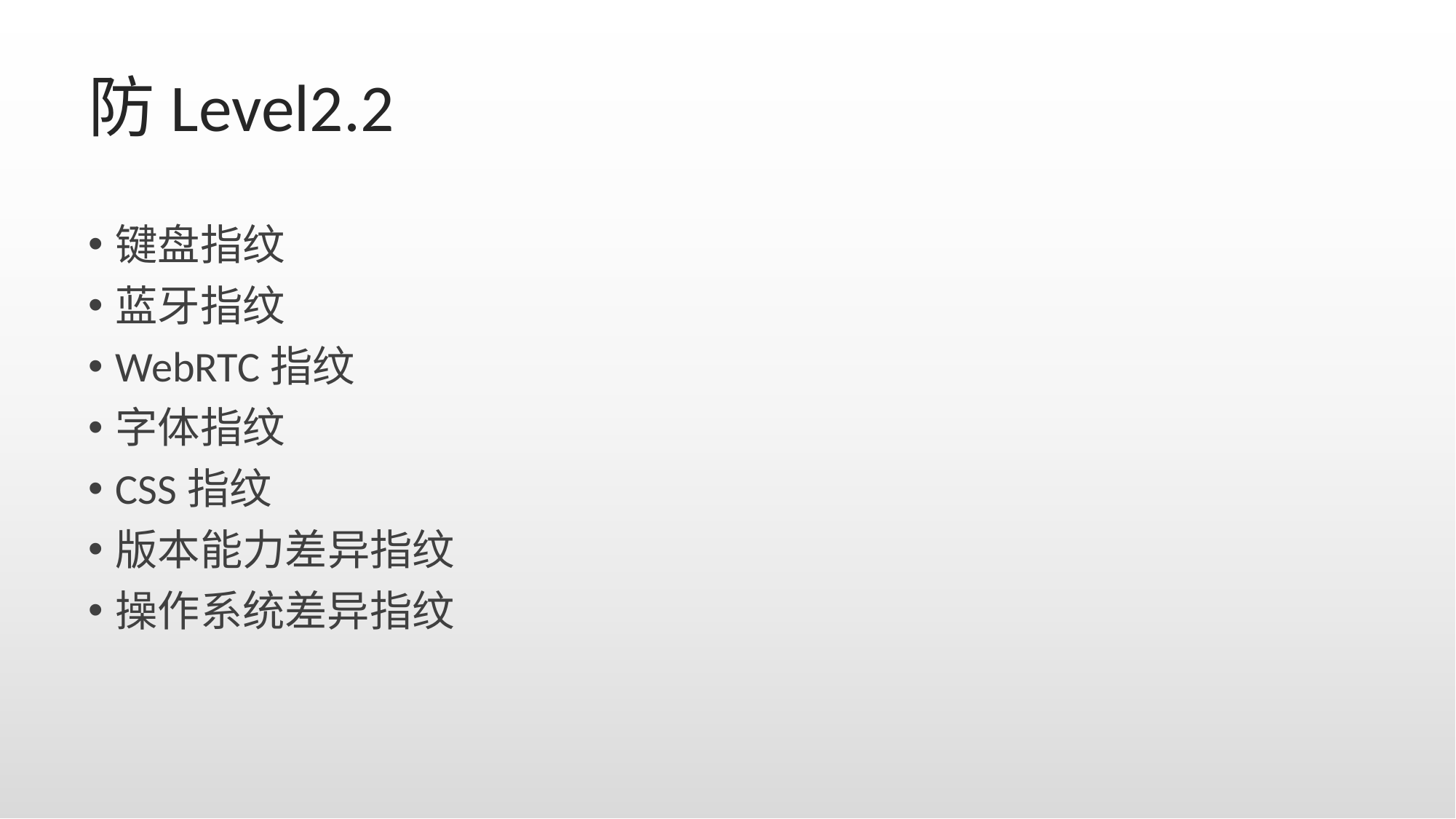

# 防Level2.2
键盘指纹
蓝牙指纹
WebRTC指纹
字体指纹
CSS指纹
版本能力差异指纹
操作系统差异指纹